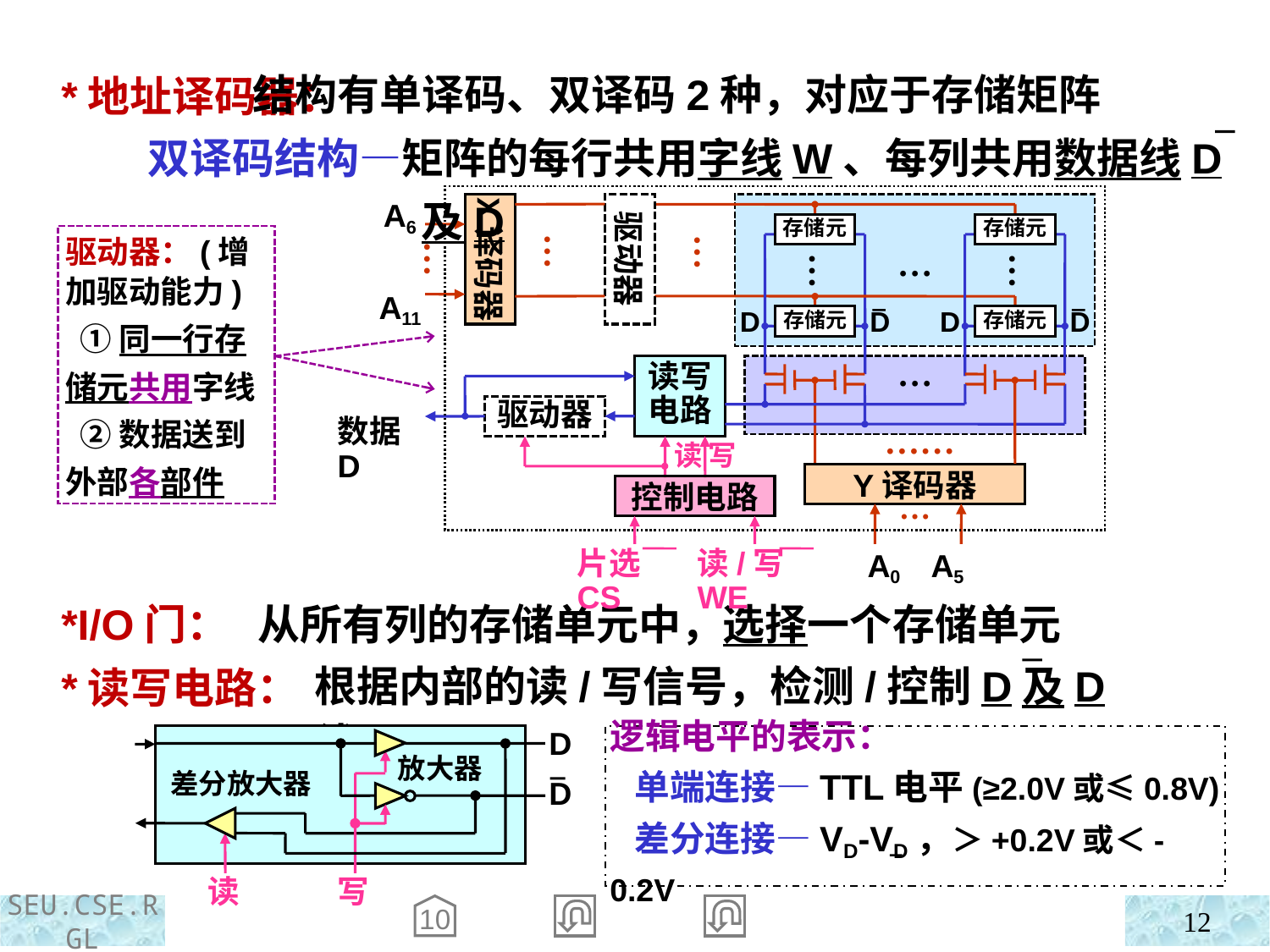

结构有单译码、双译码2种，对应于存储矩阵
双译码结构—矩阵的每行共用字线W、每列共用数据线D及D

  *地址译码器：

  *I/O门：
  *读写电路：

A6

A11
驱动器

X译码器

存储元
存储元

…
…

…
…
…
…

D
D
D
存储元
存储元
D

读写
电路

…

驱动器

数据D

……
读 写

Y译码器

控制电路
…

A0    A5
片选CS
读/写WE

驱动器：(增加驱动能力)
  ①同一行存储元共用字线
  ②数据送到外部各部件
从所有列的存储单元中，选择一个存储单元
根据内部的读/写信号，检测/控制D及D线

D

放大器

差分放大器

D

读
写
逻辑电平的表示：
  单端连接—TTL电平(≥2.0V或≤0.8V)
  差分连接—VD-VD，＞+0.2V或＜-0.2V

10

12